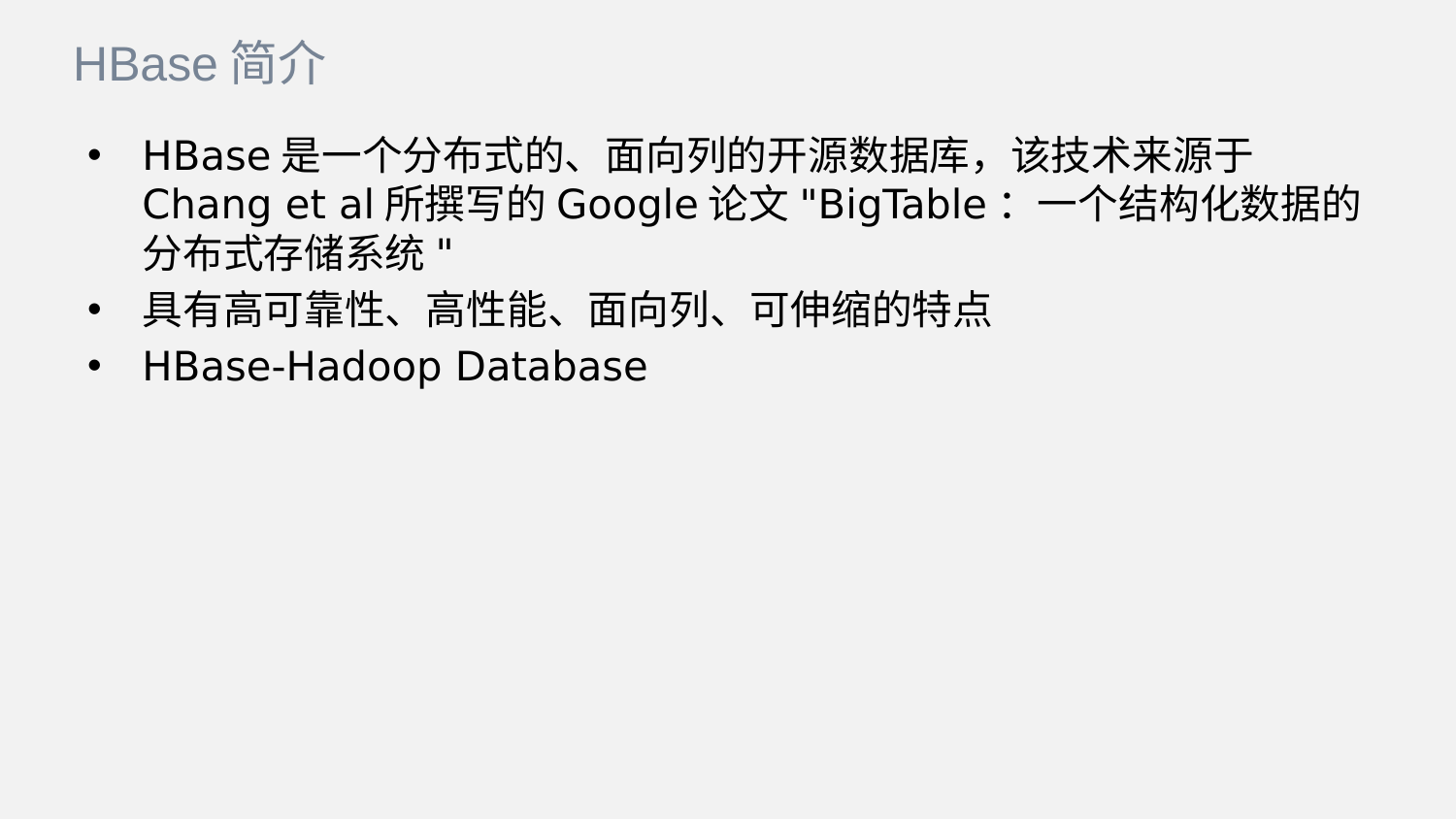

HBase简介
HBase是一个分布式的、面向列的开源数据库，该技术来源于Chang et al所撰写的Google论文"BigTable：一个结构化数据的分布式存储系统"
具有高可靠性、高性能、面向列、可伸缩的特点
HBase-Hadoop Database